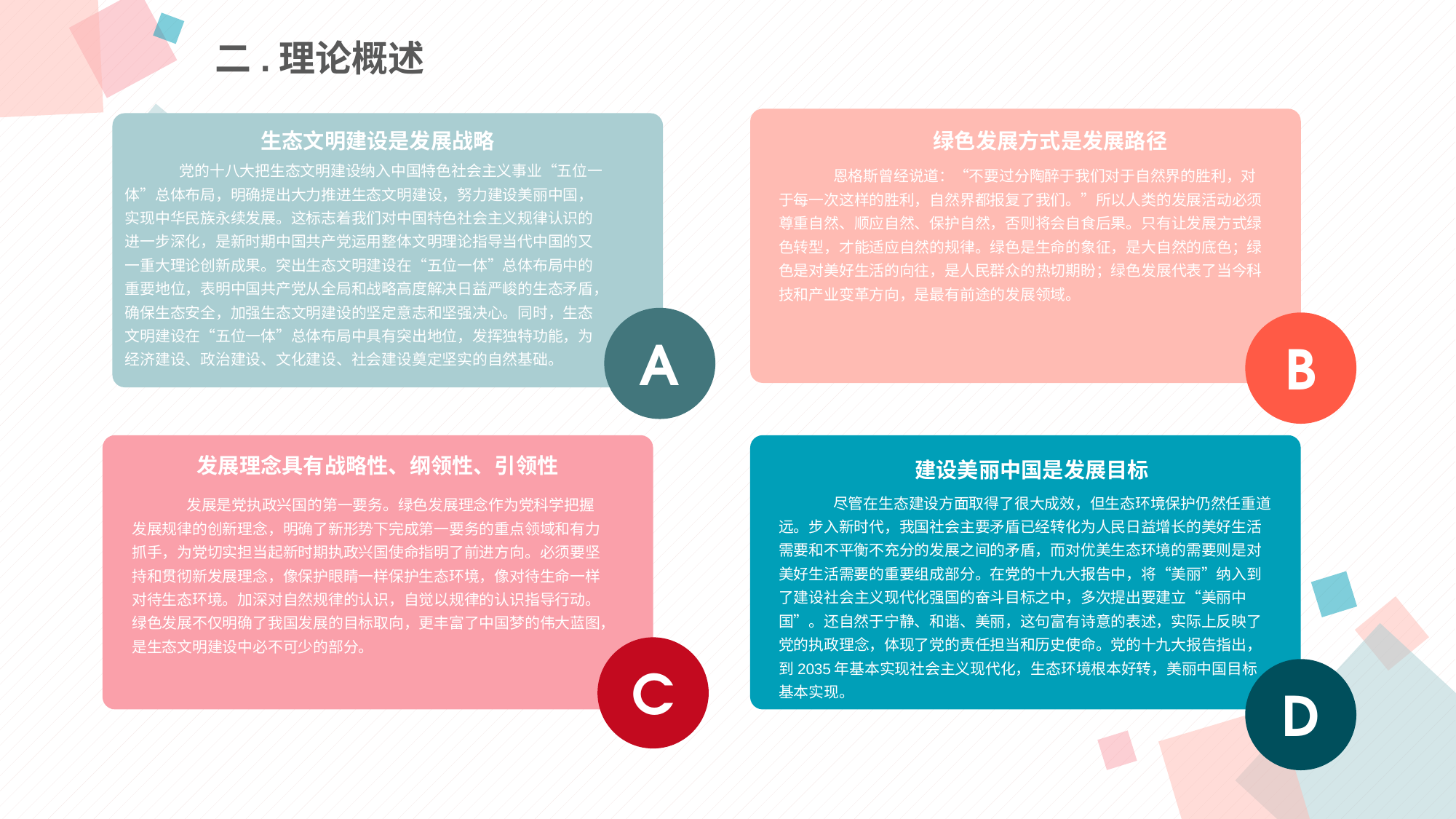

二.理论概述

生态文明建设是发展战略
绿色发展方式是发展路径
党的十八大把生态文明建设纳入中国特色社会主义事业“五位一体”总体布局，明确提出大力推进生态文明建设，努力建设美丽中国，实现中华民族永续发展。这标志着我们对中国特色社会主义规律认识的进一步深化，是新时期中国共产党运用整体文明理论指导当代中国的又一重大理论创新成果。突出生态文明建设在“五位一体”总体布局中的重要地位，表明中国共产党从全局和战略高度解决日益严峻的生态矛盾，确保生态安全，加强生态文明建设的坚定意志和坚强决心。同时，生态文明建设在“五位一体”总体布局中具有突出地位，发挥独特功能，为经济建设、政治建设、文化建设、社会建设奠定坚实的自然基础。
恩格斯曾经说道：“不要过分陶醉于我们对于自然界的胜利，对于每一次这样的胜利，自然界都报复了我们。”所以人类的发展活动必须尊重自然、顺应自然、保护自然，否则将会自食后果。只有让发展方式绿色转型，才能适应自然的规律。绿色是生命的象征，是大自然的底色；绿色是对美好生活的向往，是人民群众的热切期盼；绿色发展代表了当今科技和产业变革方向，是最有前途的发展领域。
A
B

发展理念具有战略性、纲领性、引领性
建设美丽中国是发展目标
尽管在生态建设方面取得了很大成效，但生态环境保护仍然任重道远。步入新时代，我国社会主要矛盾已经转化为人民日益增长的美好生活需要和不平衡不充分的发展之间的矛盾，而对优美生态环境的需要则是对美好生活需要的重要组成部分。在党的十九大报告中，将“美丽”纳入到了建设社会主义现代化强国的奋斗目标之中，多次提出要建立“美丽中国”。还自然于宁静、和谐、美丽，这句富有诗意的表述，实际上反映了党的执政理念，体现了党的责任担当和历史使命。党的十九大报告指出，到2035年基本实现社会主义现代化，生态环境根本好转，美丽中国目标基本实现。
发展是党执政兴国的第一要务。绿色发展理念作为党科学把握发展规律的创新理念，明确了新形势下完成第一要务的重点领域和有力抓手，为党切实担当起新时期执政兴国使命指明了前进方向。必须要坚持和贯彻新发展理念，像保护眼睛一样保护生态环境，像对待生命一样对待生态环境。加深对自然规律的认识，自觉以规律的认识指导行动。绿色发展不仅明确了我国发展的目标取向，更丰富了中国梦的伟大蓝图，是生态文明建设中必不可少的部分。
C
D